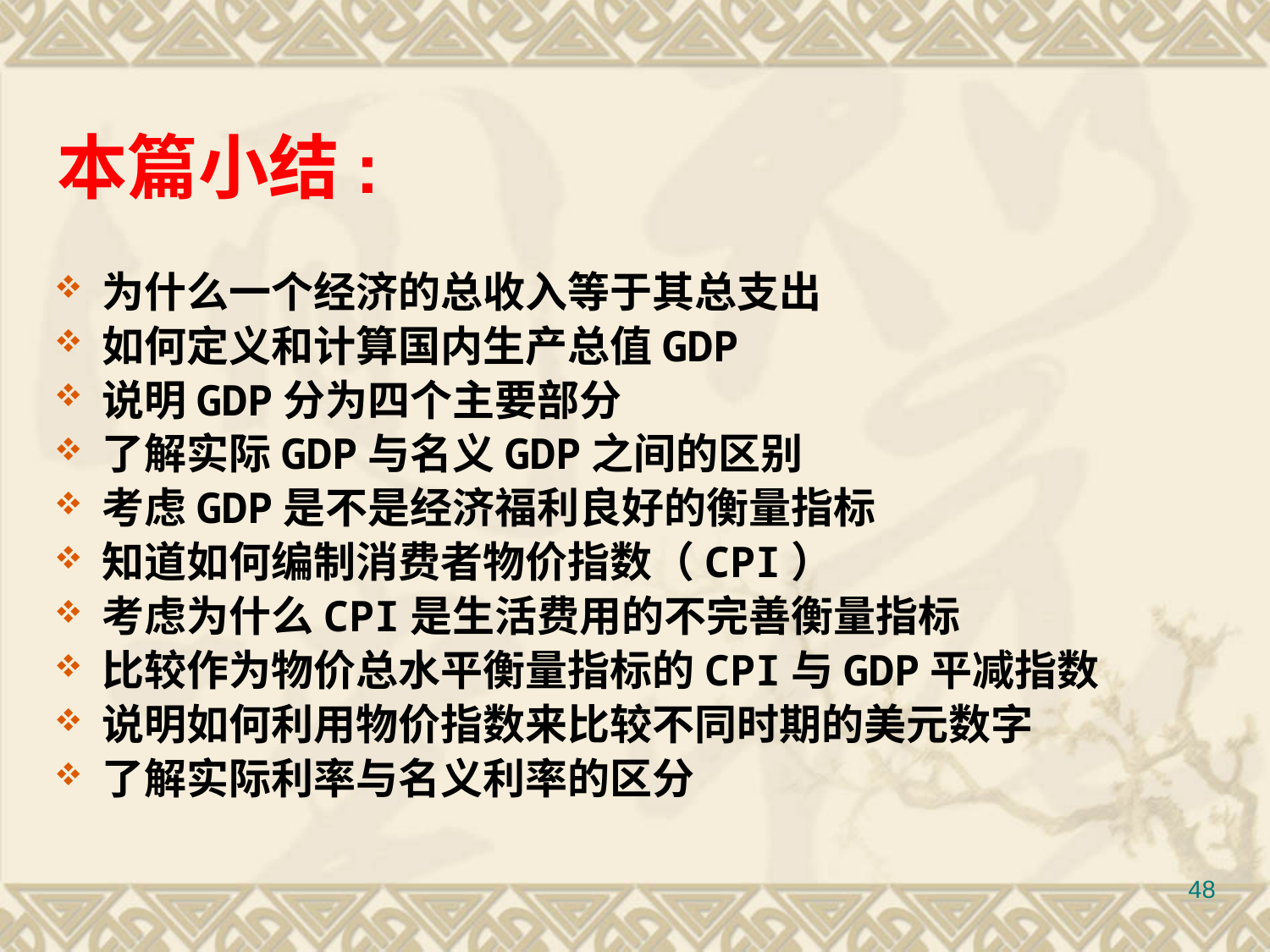

# 本篇小结:
为什么一个经济的总收入等于其总支出
如何定义和计算国内生产总值GDP
说明GDP分为四个主要部分
了解实际GDP与名义GDP之间的区别
考虑GDP是不是经济福利良好的衡量指标
知道如何编制消费者物价指数（CPI）
考虑为什么CPI是生活费用的不完善衡量指标
比较作为物价总水平衡量指标的CPI与GDP平减指数
说明如何利用物价指数来比较不同时期的美元数字
了解实际利率与名义利率的区分
48